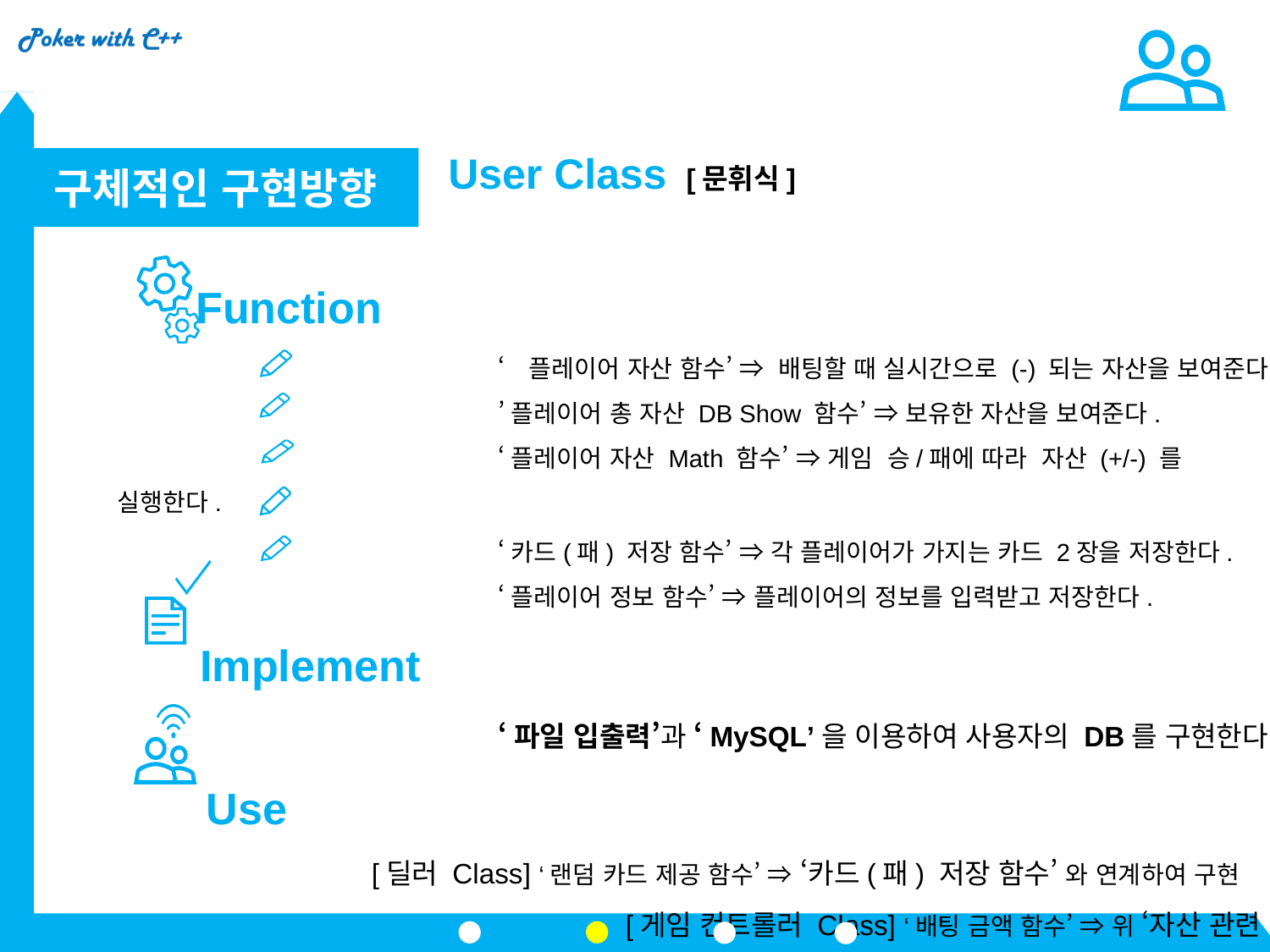

User Class  [문휘식]
구체적인 구현방향
       Function
			‘플레이어 자산 함수’ ⇒  배팅할 때 실시간으로 (-) 되는 자산을 보여준다.
			’플레이어 총 자산 DB Show 함수’ ⇒ 보유한 자산을 보여준다.
			‘플레이어 자산 Math 함수’ ⇒ 게임  승/패에 따라  자산 (+/-) 를 실행한다.
 			‘카드(패) 저장 함수’ ⇒ 각 플레이어가 가지는 카드 2장을 저장한다.
 			‘플레이어 정보 함수’ ⇒ 플레이어의 정보를 입력받고 저장한다.
          Implement
 			‘파일 입출력’과 ‘MySQL’을 이용하여 사용자의 DB를 구현한다.
            Use
		[딜러 Class] ‘랜덤 카드 제공 함수’ ⇒ ‘카드(패) 저장 함수’ 와 연계하여 구현			 		[게임 컨트롤러 Class] ‘배팅 금액 함수’ ⇒ 위 ‘자산 관련 함수’ 와 연계하여 구현